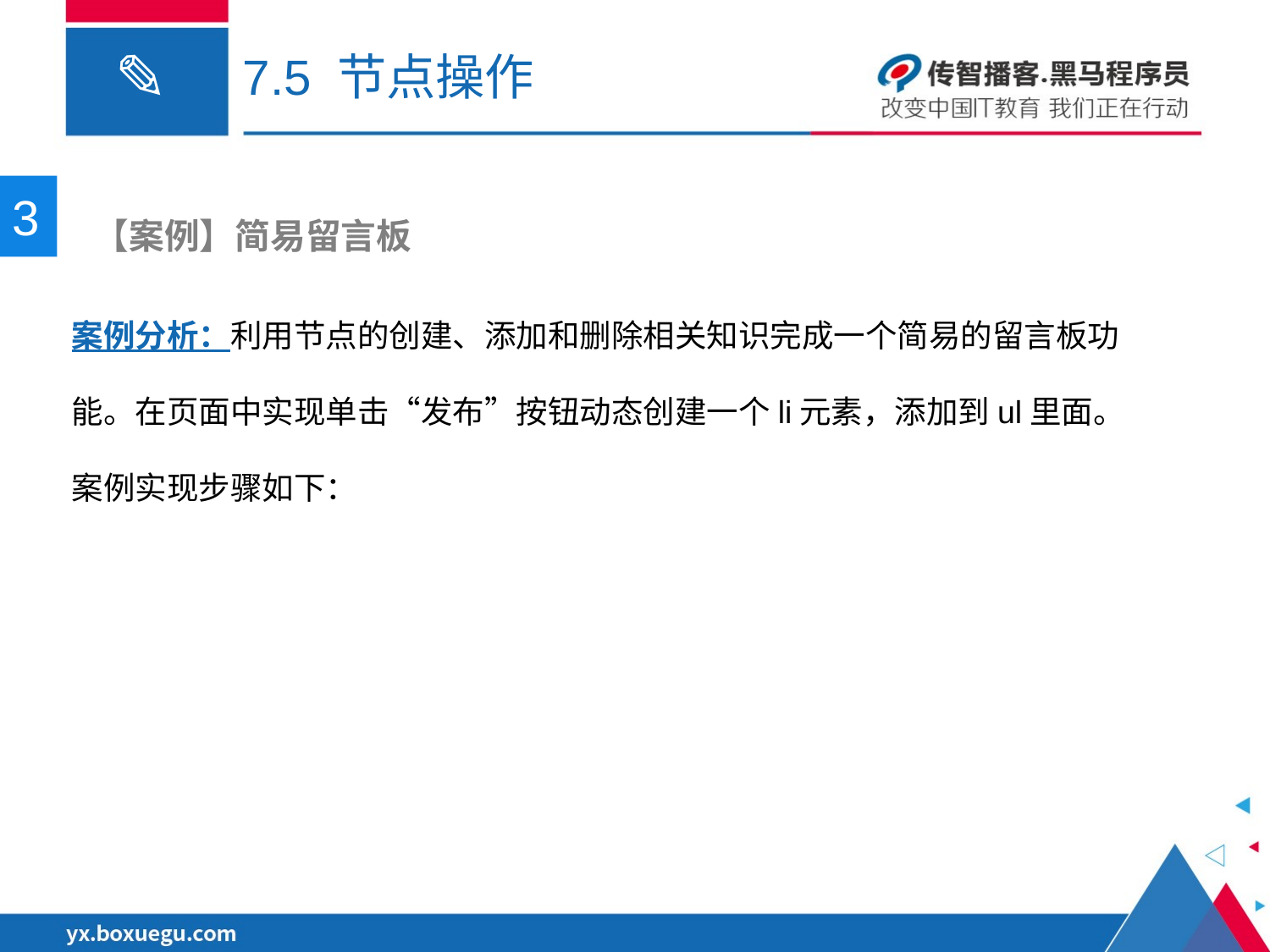

# 7.5 节点操作

3
  【案例】简易留言板
案例分析：利用节点的创建、添加和删除相关知识完成一个简易的留言板功能。在页面中实现单击“发布”按钮动态创建一个li元素，添加到ul里面。案例实现步骤如下：